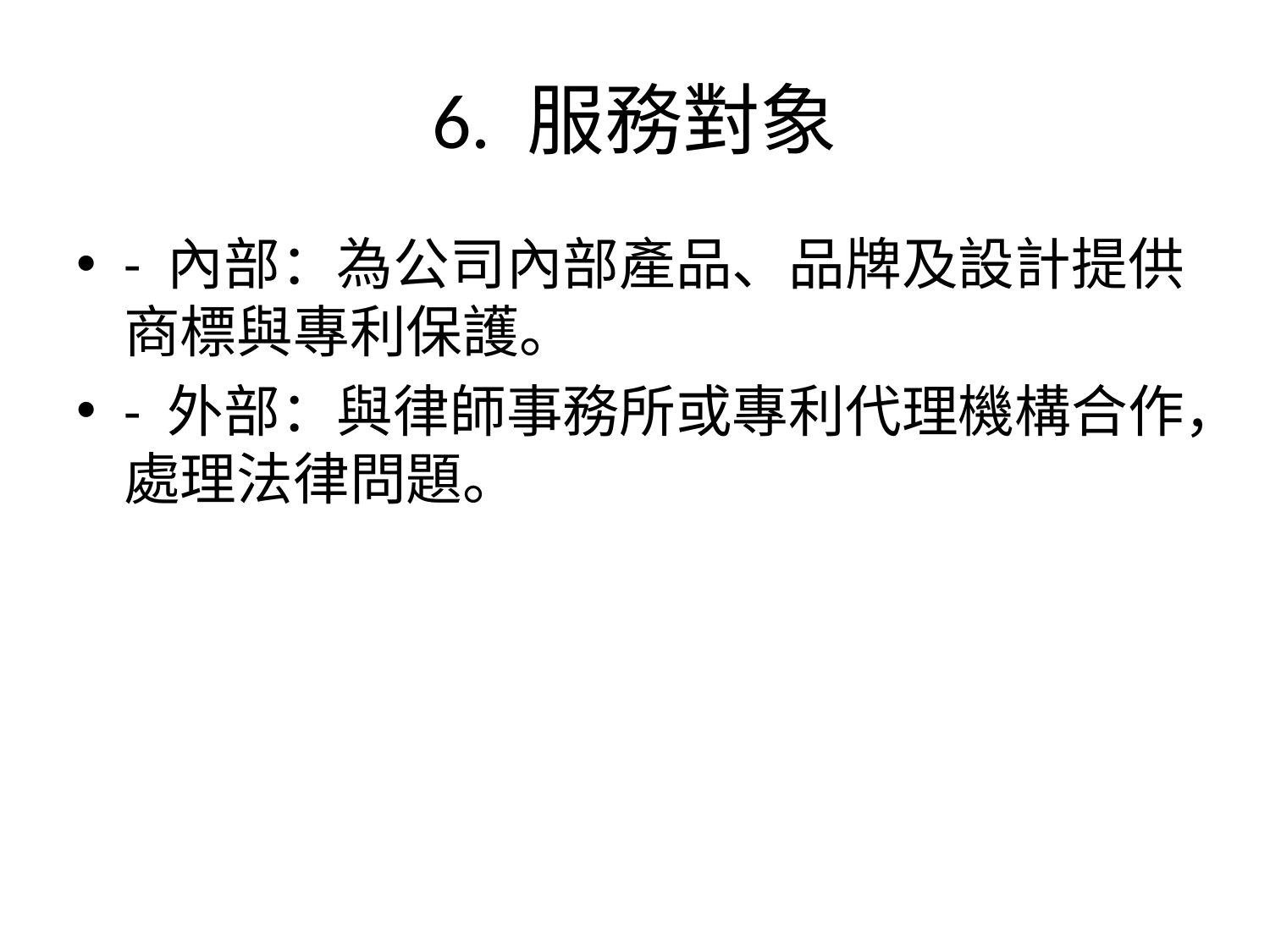

# 6. 服務對象
- 內部：為公司內部產品、品牌及設計提供商標與專利保護。
- 外部：與律師事務所或專利代理機構合作，處理法律問題。